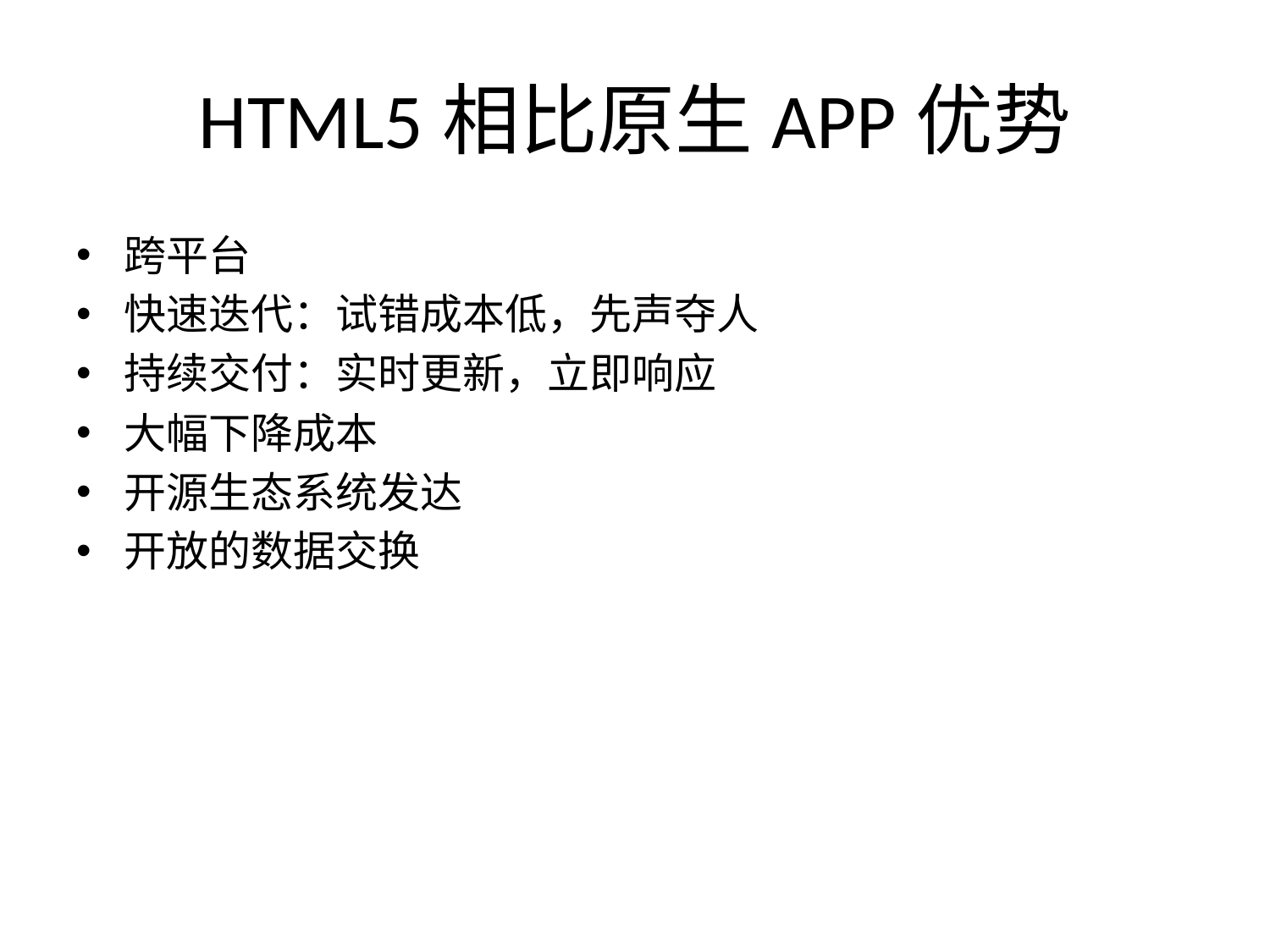

# HTML5相比原生APP优势
跨平台
快速迭代：试错成本低，先声夺人
持续交付：实时更新，立即响应
大幅下降成本
开源生态系统发达
开放的数据交换